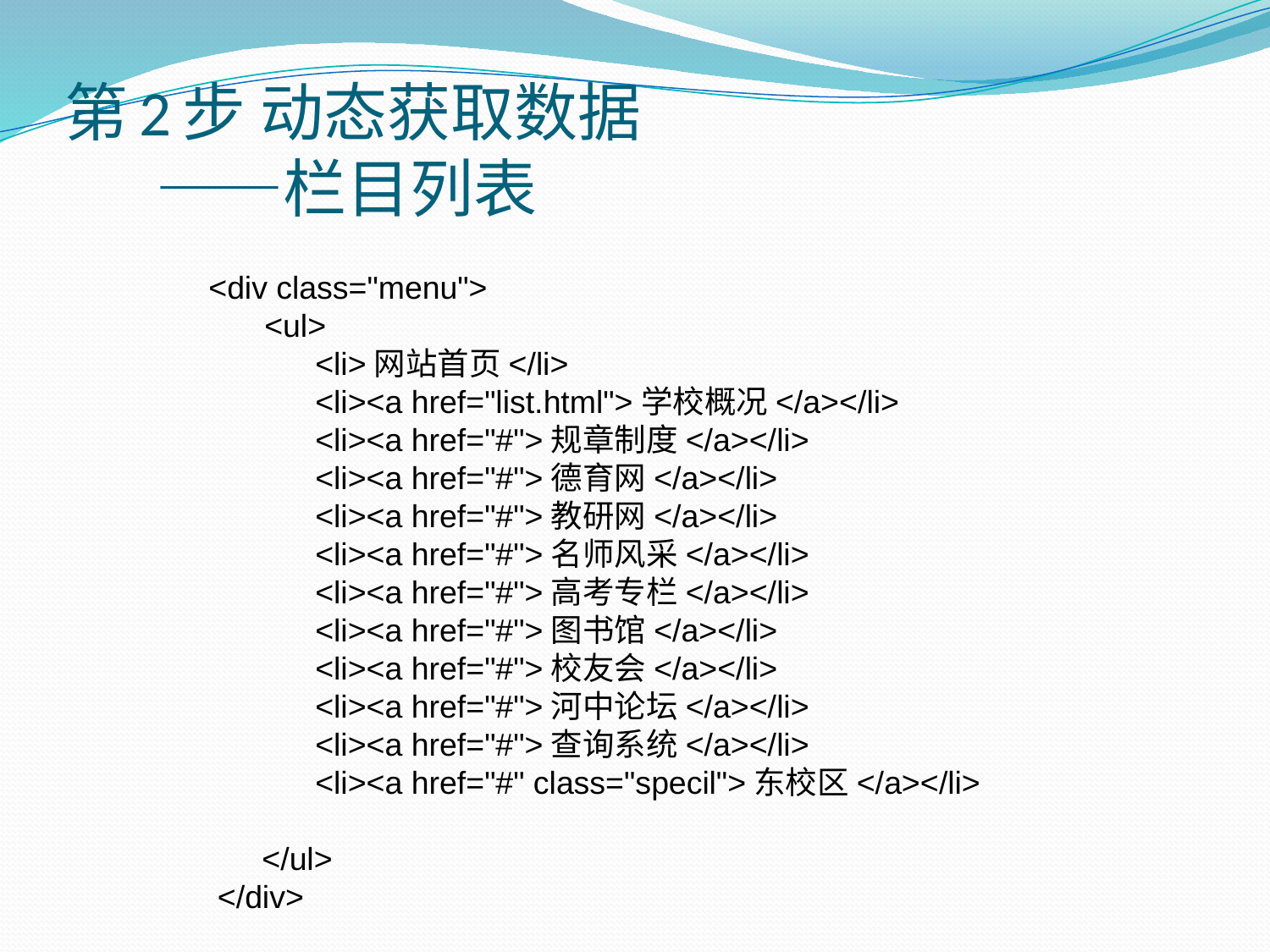

# 第2步 动态获取数据 ——栏目列表
        <div class="menu">
            	<ul>
                    <li>网站首页</li>
                    <li><a href="list.html">学校概况</a></li>
                    <li><a href="#">规章制度</a></li>
                    <li><a href="#">德育网</a></li>
                    <li><a href="#">教研网</a></li>
                    <li><a href="#">名师风采</a></li>
                    <li><a href="#">高考专栏</a></li>
                    <li><a href="#">图书馆</a></li>
                    <li><a href="#">校友会</a></li>
                    <li><a href="#">河中论坛</a></li>
                    <li><a href="#">查询系统</a></li>
                    <li><a href="#" class="specil">东校区</a></li>
              </ul>
         </div>